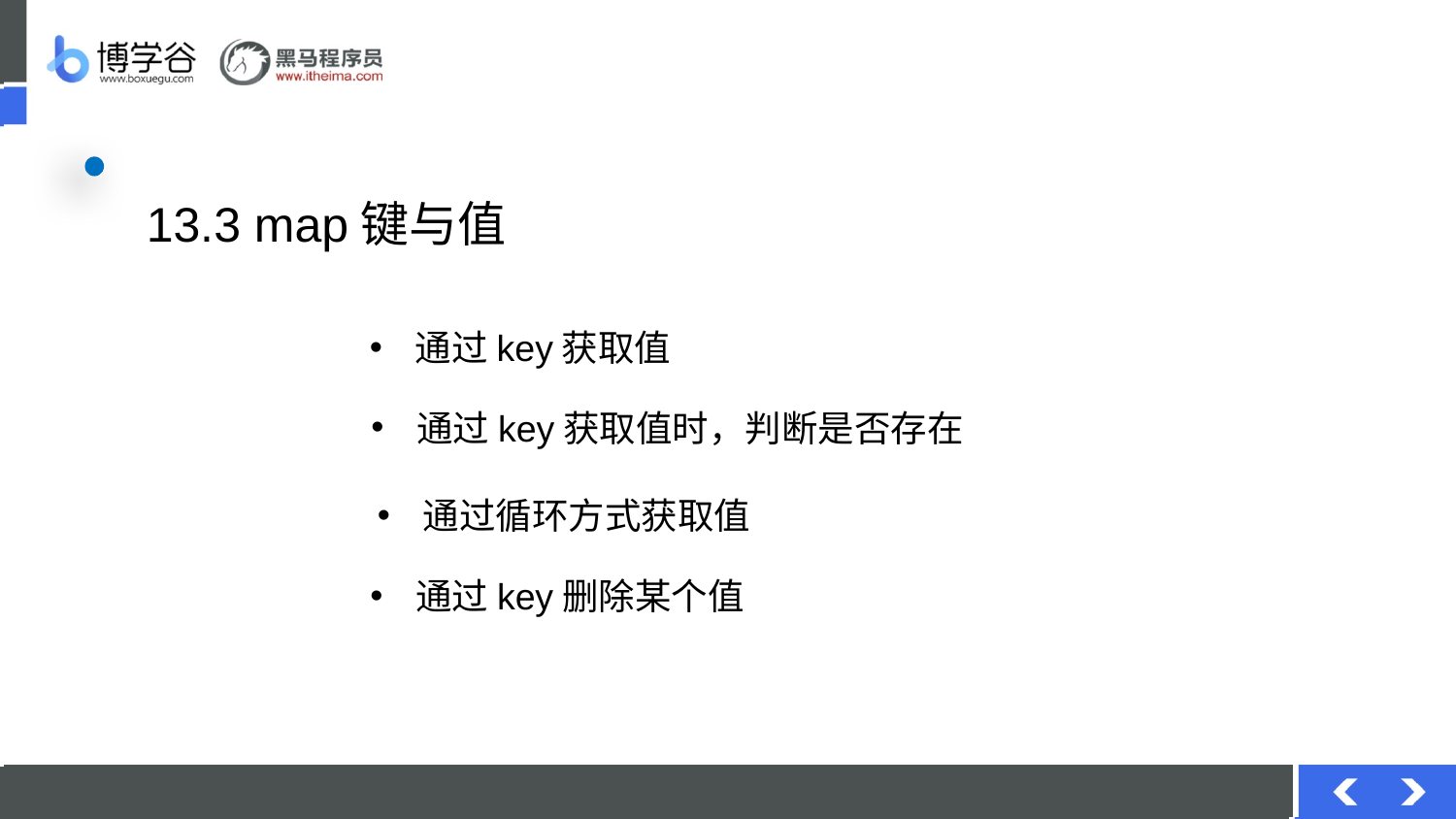

# 13.3 map键与值
通过key获取值
通过key获取值时，判断是否存在
通过循环方式获取值
通过key删除某个值